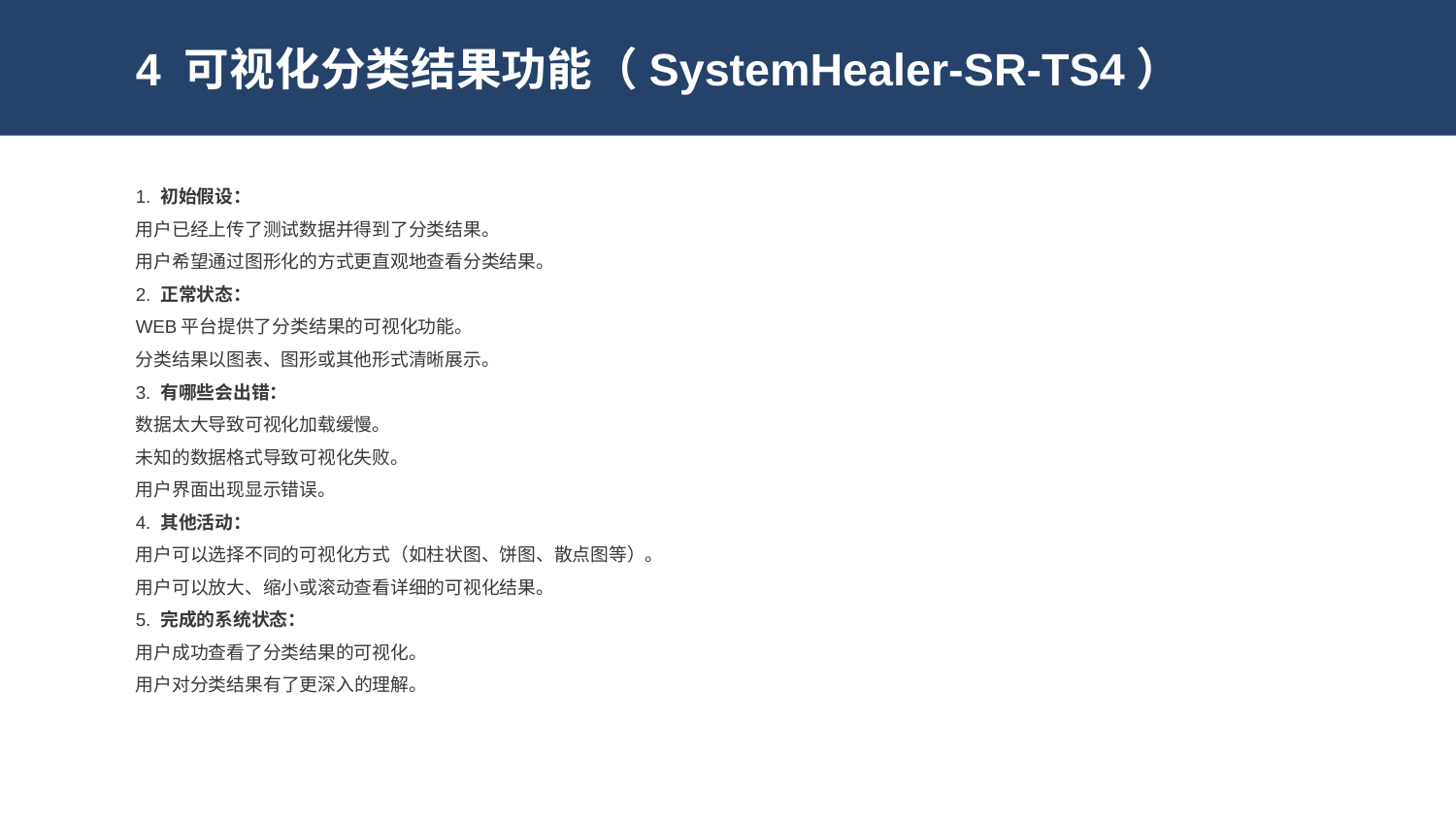

4 可视化分类结果功能（SystemHealer-SR-TS4）
1. 初始假设：
用户已经上传了测试数据并得到了分类结果。
用户希望通过图形化的方式更直观地查看分类结果。
2. 正常状态：
WEB平台提供了分类结果的可视化功能。
分类结果以图表、图形或其他形式清晰展示。
3. 有哪些会出错：
数据太大导致可视化加载缓慢。
未知的数据格式导致可视化失败。
用户界面出现显示错误。
4. 其他活动：
用户可以选择不同的可视化方式（如柱状图、饼图、散点图等）。
用户可以放大、缩小或滚动查看详细的可视化结果。
5. 完成的系统状态：
用户成功查看了分类结果的可视化。
用户对分类结果有了更深入的理解。